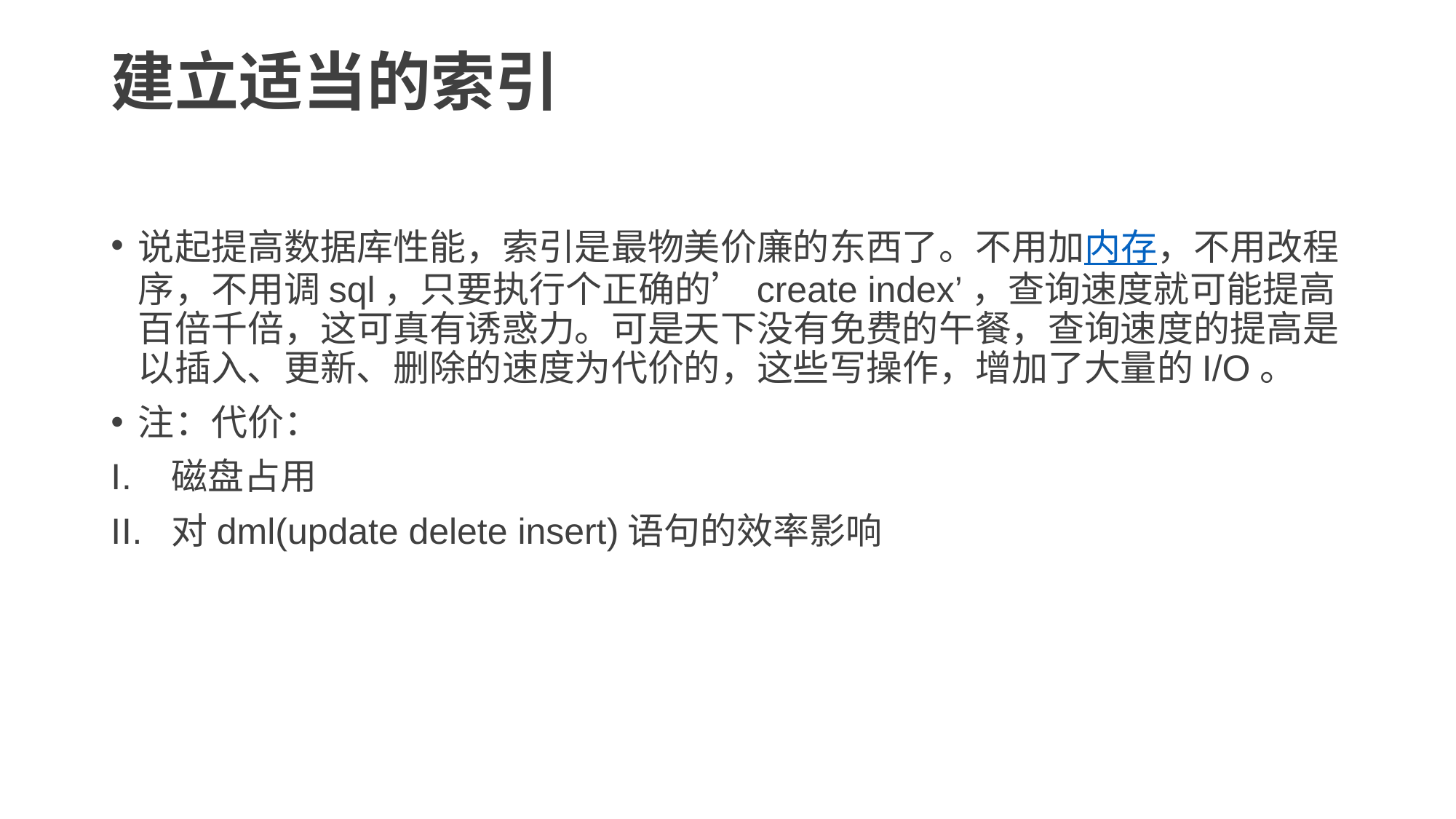

# 建立适当的索引
说起提高数据库性能，索引是最物美价廉的东西了。不用加内存，不用改程序，不用调sql，只要执行个正确的’create index’，查询速度就可能提高百倍千倍，这可真有诱惑力。可是天下没有免费的午餐，查询速度的提高是以插入、更新、删除的速度为代价的，这些写操作，增加了大量的I/O。
注：代价：
磁盘占用
对dml(update delete insert)语句的效率影响